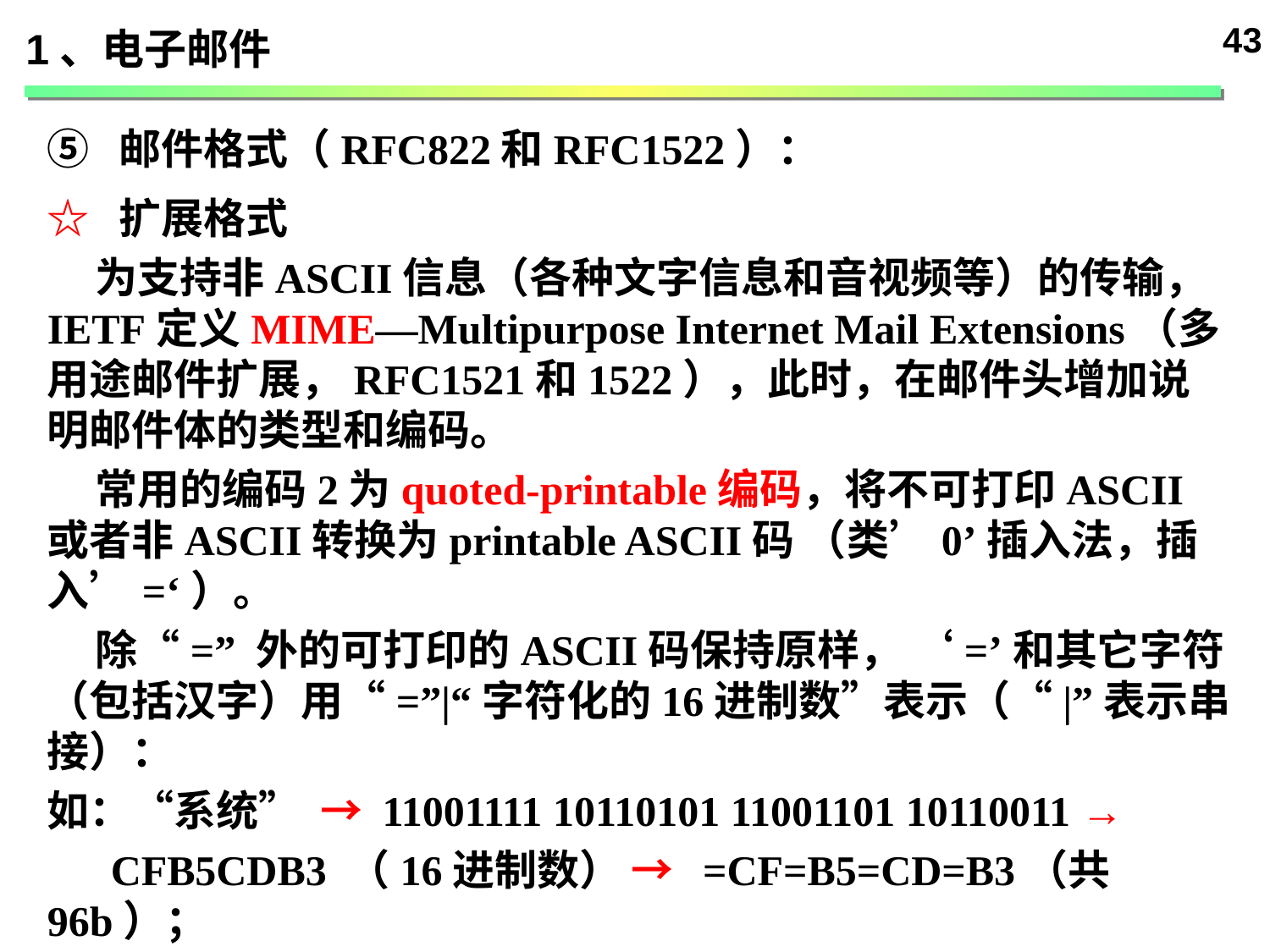

43
1、电子邮件

⑤  邮件格式（RFC822和RFC1522）：
☆  扩展格式
    为支持非ASCII信息（各种文字信息和音视频等）的传输，IETF定义MIME—Multipurpose Internet Mail Extensions（多用途邮件扩展，RFC1521和1522），此时，在邮件头增加说明邮件体的类型和编码。
    常用的编码2为quoted-printable编码，将不可打印ASCII或者非ASCII转换为printable ASCII码 （类’0’插入法，插入’=‘）。
    除“=” 外的可打印的ASCII码保持原样， ‘=’和其它字符（包括汉字）用“=”|“字符化的16进制数”表示（“|”表示串接）：
如：“系统”  → 11001111 10110101 11001101 10110011 →
      CFB5CDB3 （16进制数） →  =CF=B5=CD=B3（共96b）；
        “=” → 3D → =3D。